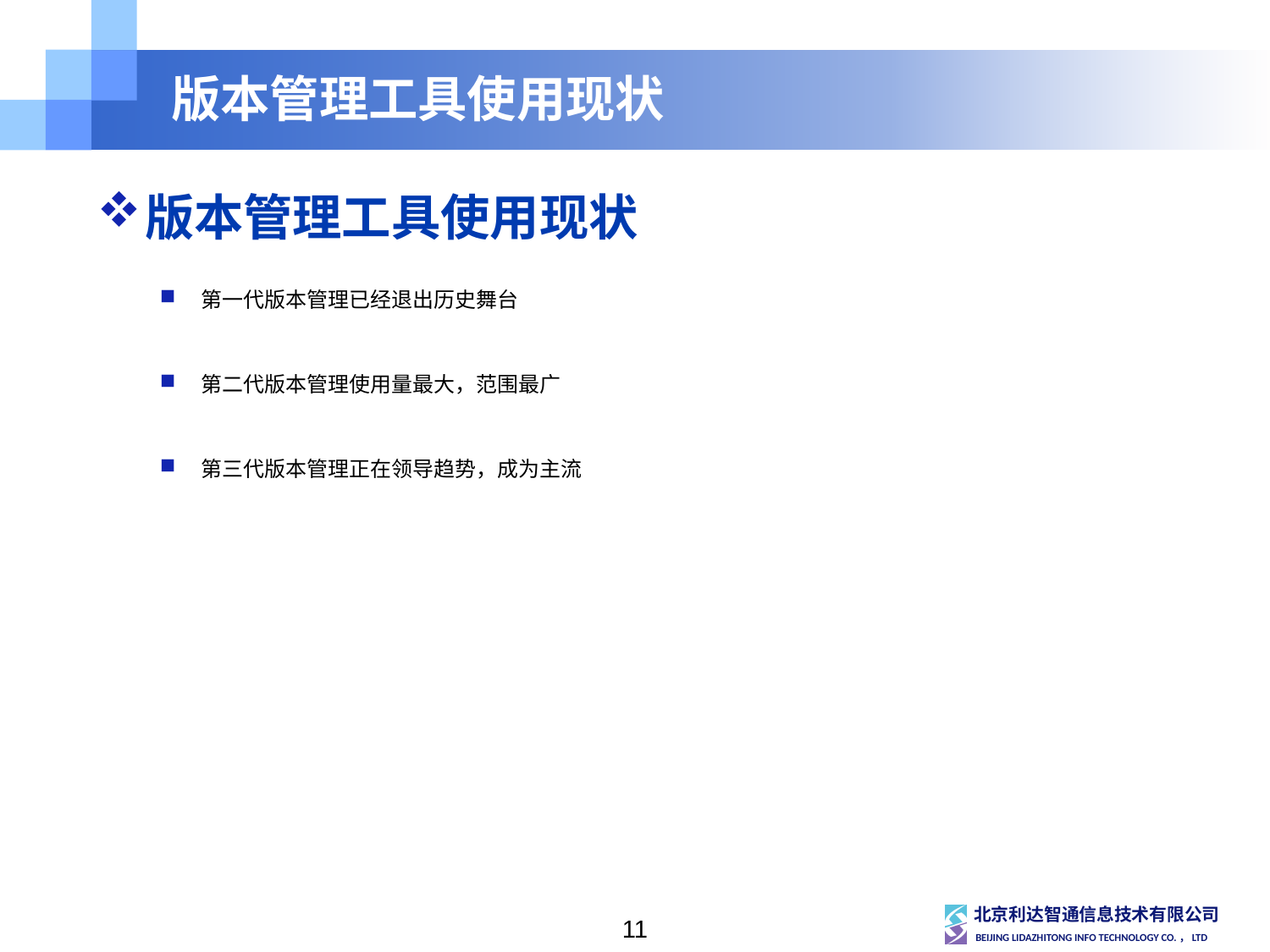

# 版本管理工具使用现状
版本管理工具使用现状

第一代版本管理已经退出历史舞台

第二代版本管理使用量最大，范围最广

第三代版本管理正在领导趋势，成为主流

11